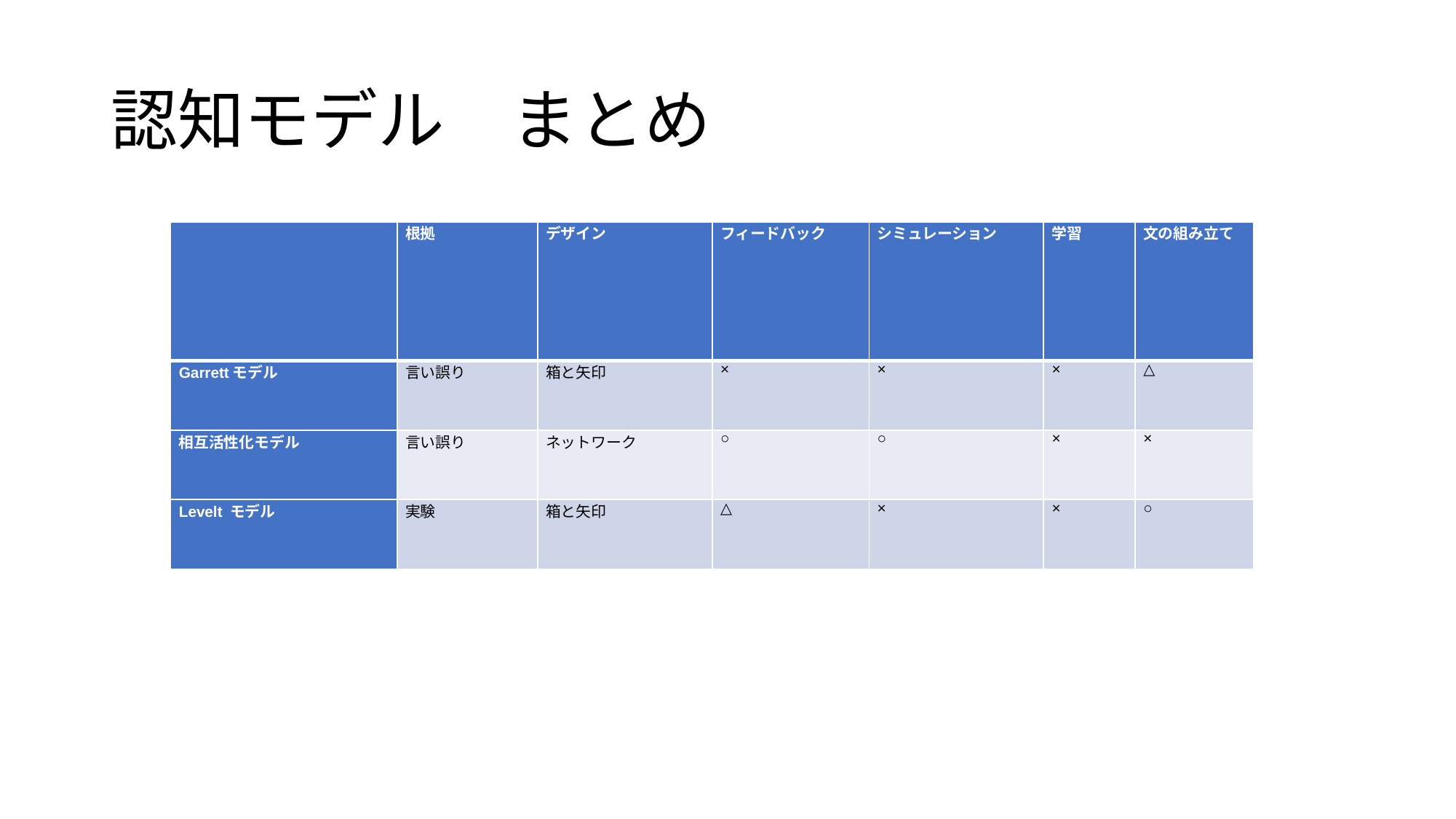

# 認知モデル　まとめ
|  | 根拠 | デザイン | フィードバック | シミュレーション | 学習 | 文の組み立て |
| --- | --- | --- | --- | --- | --- | --- |
| Garrettモデル | 言い誤り | 箱と矢印 | × | × | × | △ |
| 相互活性化モデル | 言い誤り | ネットワーク | ○ | ○ | × | × |
| Levelt モデル | 実験 | 箱と矢印 | △ | × | × | ○ |